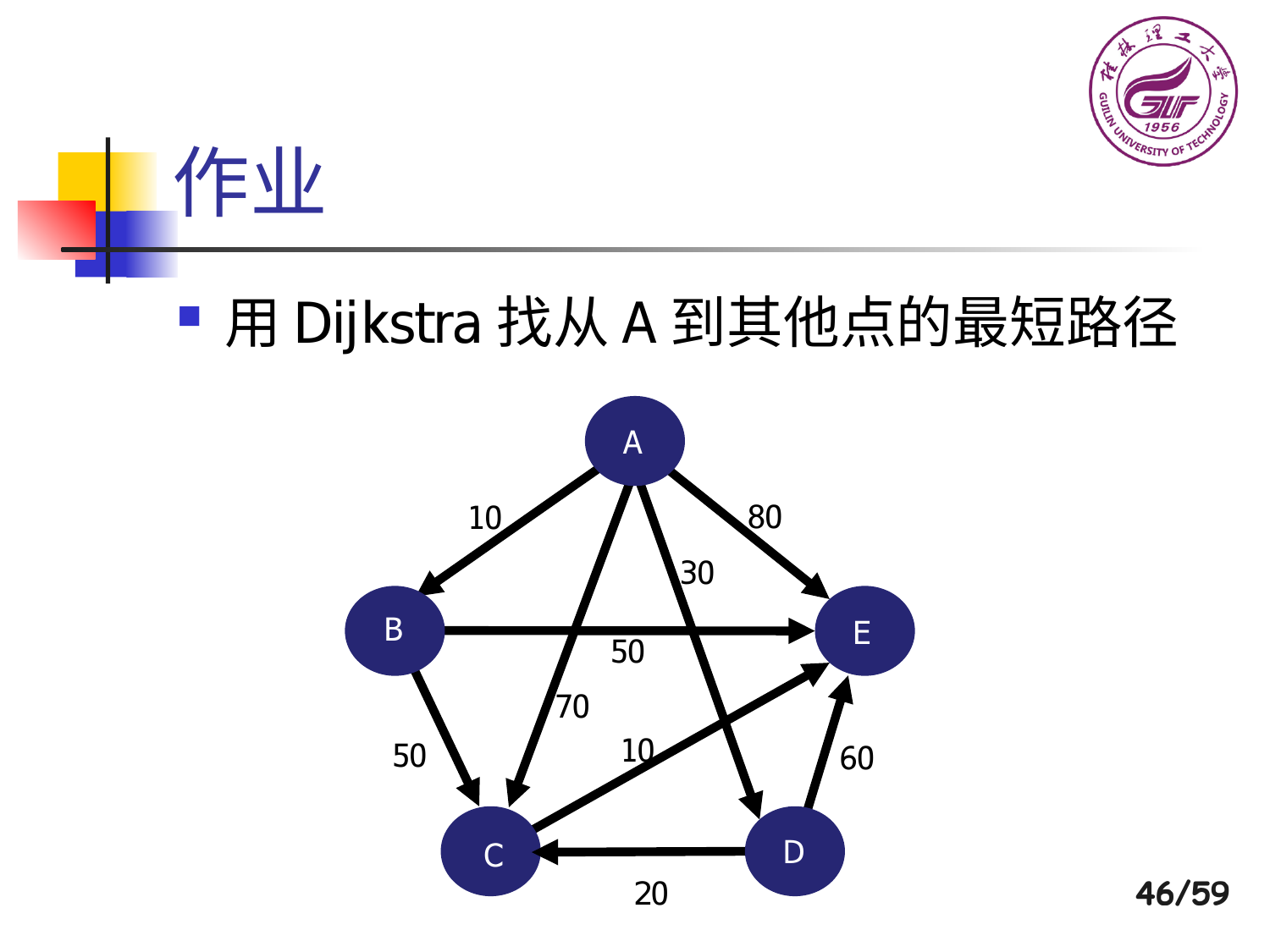

# 作业
用Dijkstra找从A到其他点的最短路径

A
80
10
30

B
E
50
70
10
50
60

D
C
20
46/59